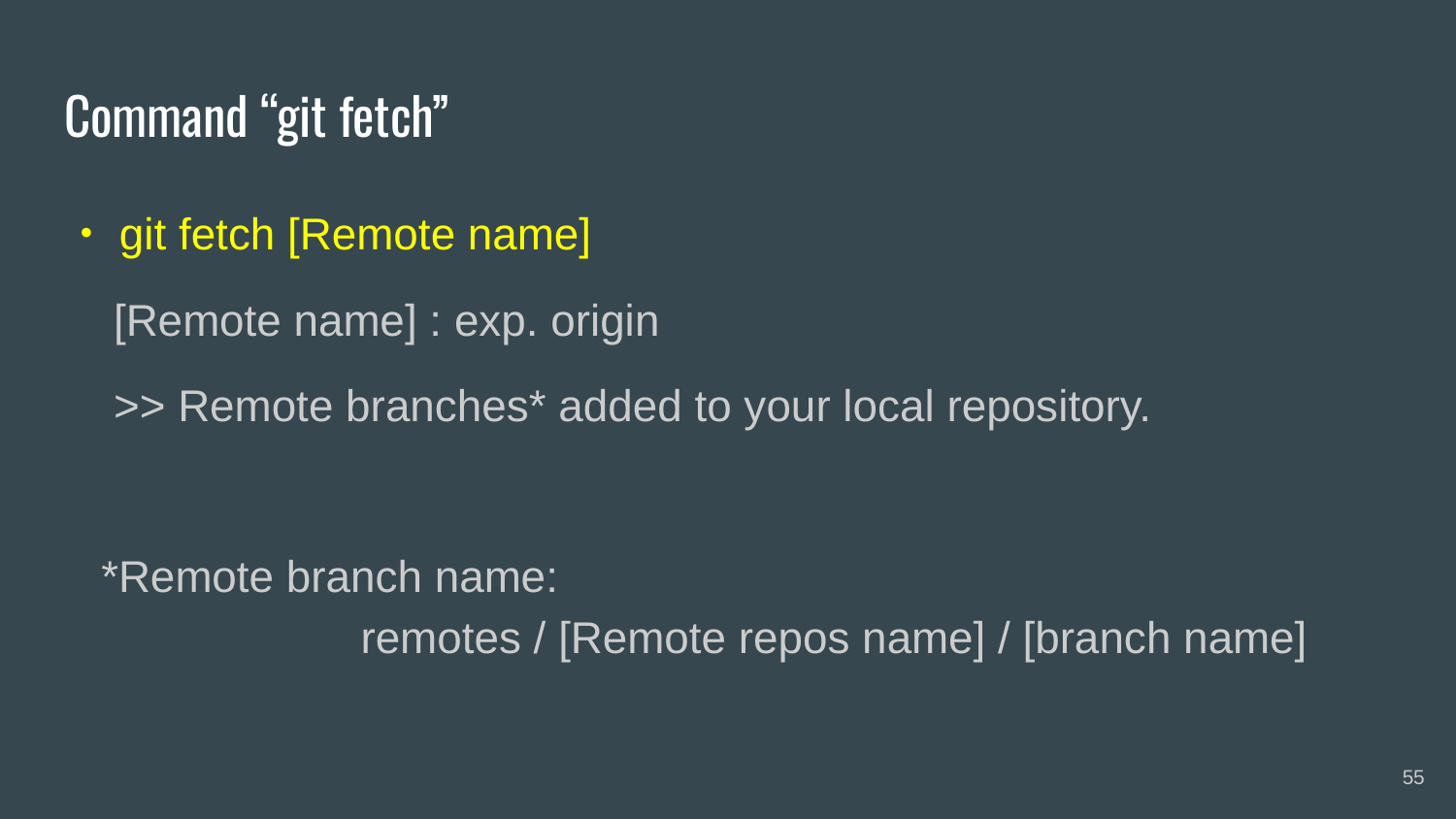

# Command “git fetch”
・git fetch [Remote name]
    [Remote name] : exp. origin
    >> Remote branches* added to your local repository.

   *Remote branch name:
                        remotes / [Remote repos name] / [branch name]
55